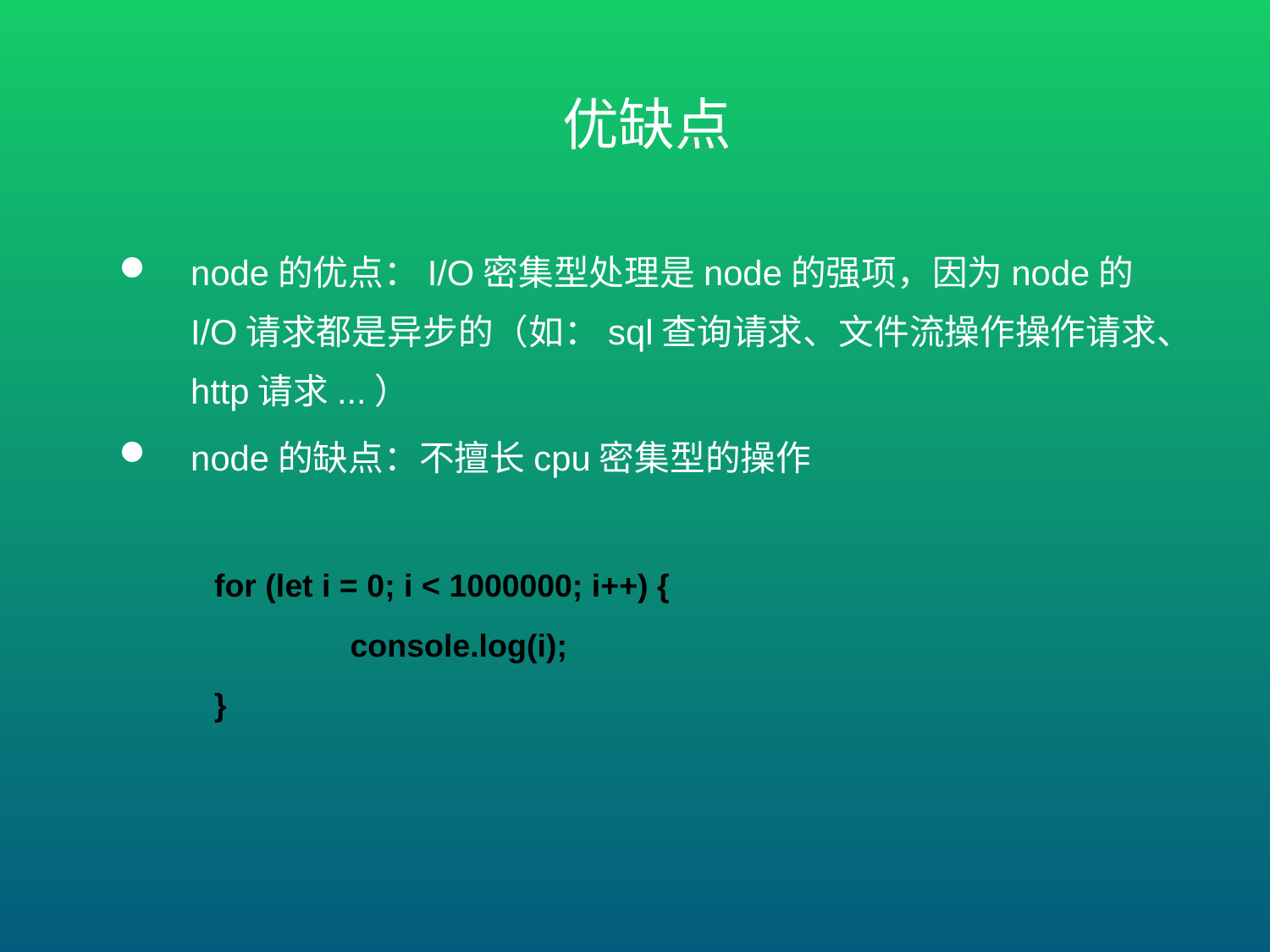

# 优缺点
node的优点：I/O密集型处理是node的强项，因为node的I/O请求都是异步的（如：sql查询请求、文件流操作操作请求、http请求...）
node的缺点：不擅长cpu密集型的操作

for (let i = 0; i < 1000000; i++) {
 	 console.log(i);
}